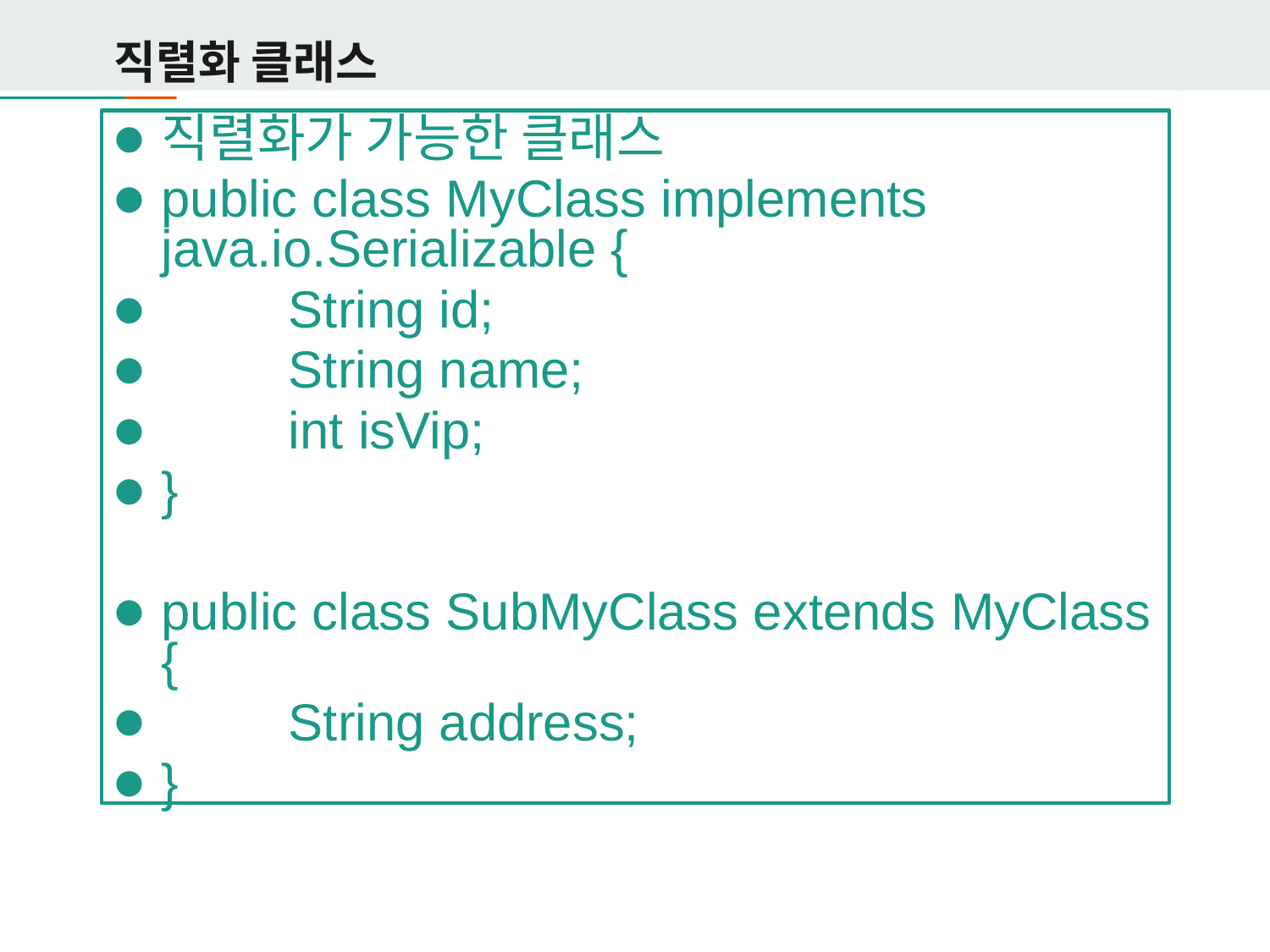

# 직렬화 클래스
직렬화가 가능한 클래스
public class MyClass implements java.io.Serializable {
	String id;
	String name;
	int isVip;
}

public class SubMyClass extends MyClass {
	String address;
}